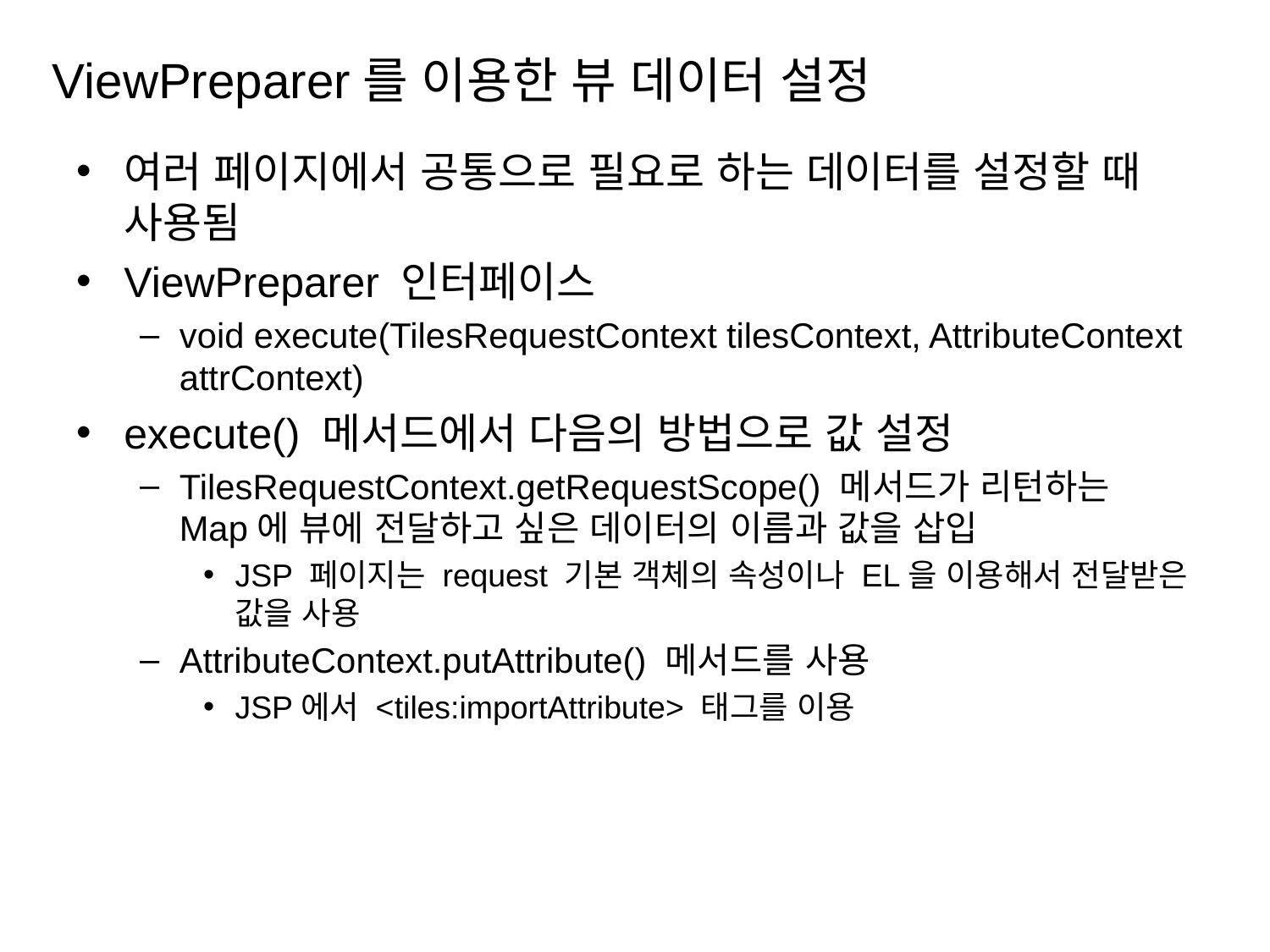

# ViewPreparer를 이용한 뷰 데이터 설정
여러 페이지에서 공통으로 필요로 하는 데이터를 설정할 때 사용됨
ViewPreparer 인터페이스
void execute(TilesRequestContext tilesContext, AttributeContext attrContext)
execute() 메서드에서 다음의 방법으로 값 설정
TilesRequestContext.getRequestScope() 메서드가 리턴하는 Map에 뷰에 전달하고 싶은 데이터의 이름과 값을 삽입
JSP 페이지는 request 기본 객체의 속성이나 EL을 이용해서 전달받은 값을 사용
AttributeContext.putAttribute() 메서드를 사용
JSP에서 <tiles:importAttribute> 태그를 이용